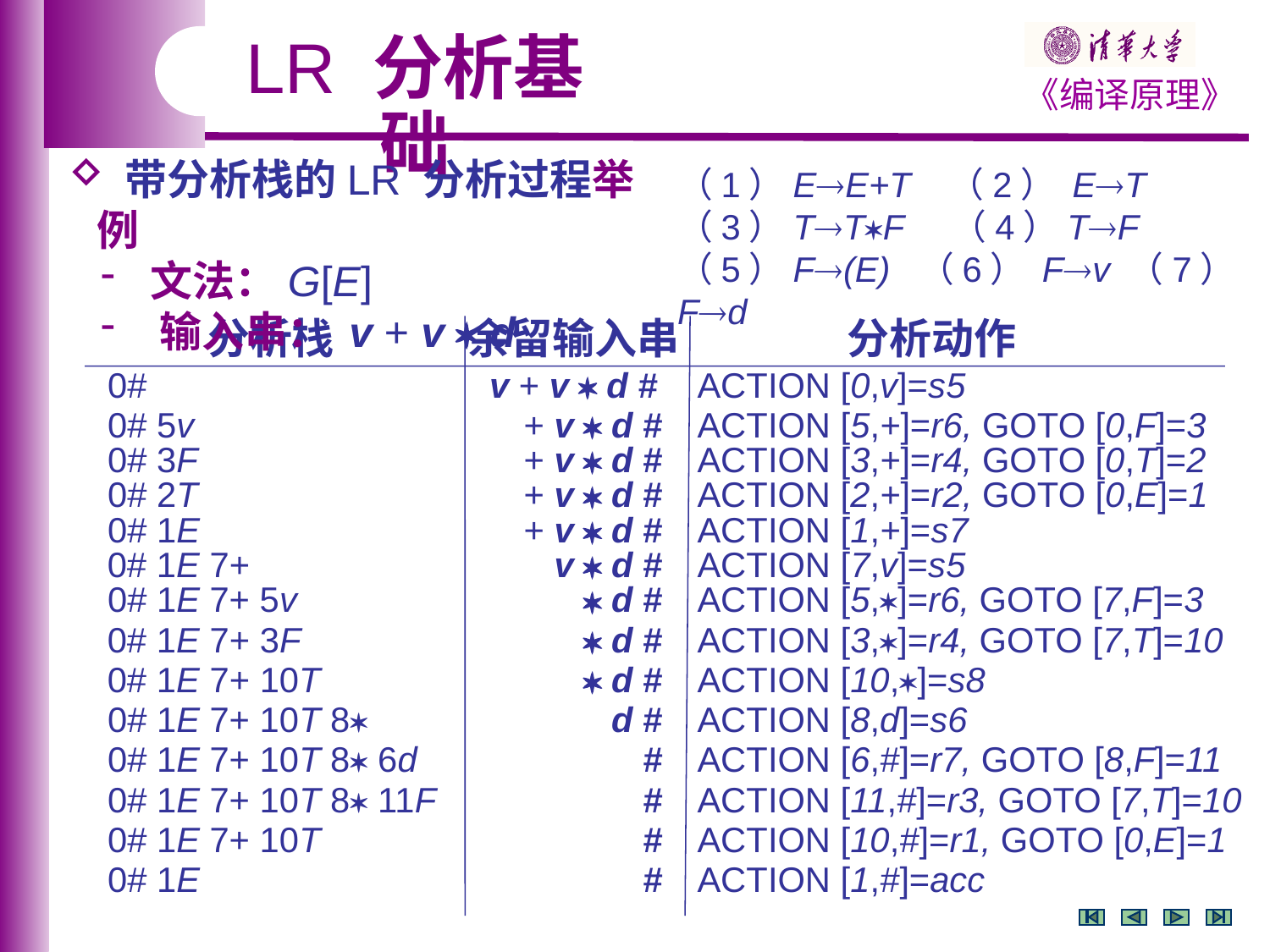

LR 分析基础
 带分析栈的LR 分析过程举例
 文法：G[E]
  输入串： v + v ∗ d
（1）E→E+T   （2） E→T
（3）T→T∗F    （4）T→F
（5）F→(E)  （6） F→v （7）F→d
分析栈
余留输入串
分析动作

0#
v + v ∗ d #
ACTION [0,v]=s5

0# 5v
 + v ∗ d #
ACTION [5,+]=r6, GOTO [0,F]=3
0# 3F
 + v ∗ d #
ACTION [3,+]=r4, GOTO [0,T]=2
0# 2T
 + v ∗ d #
ACTION [2,+]=r2, GOTO [0,E]=1
0# 1E
 + v ∗ d #
ACTION [1,+]=s7
0# 1E 7+
 v ∗ d #
ACTION [7,v]=s5
0# 1E 7+ 5v
 ∗ d #
ACTION [5,∗]=r6, GOTO [7,F]=3
0# 1E 7+ 3F
 ∗ d #
ACTION [3,∗]=r4, GOTO [7,T]=10
0# 1E 7+ 10T
 ∗ d #
ACTION [10,∗]=s8
0# 1E 7+ 10T 8∗
  d #
ACTION [8,d]=s6
0# 1E 7+ 10T 8∗ 6d
   #
ACTION [6,#]=r7, GOTO [8,F]=11
0# 1E 7+ 10T 8∗ 11F
   #
ACTION [11,#]=r3, GOTO [7,T]=10
0# 1E 7+ 10T
   #
ACTION [10,#]=r1, GOTO [0,E]=1
0# 1E
   #
ACTION [1,#]=acc